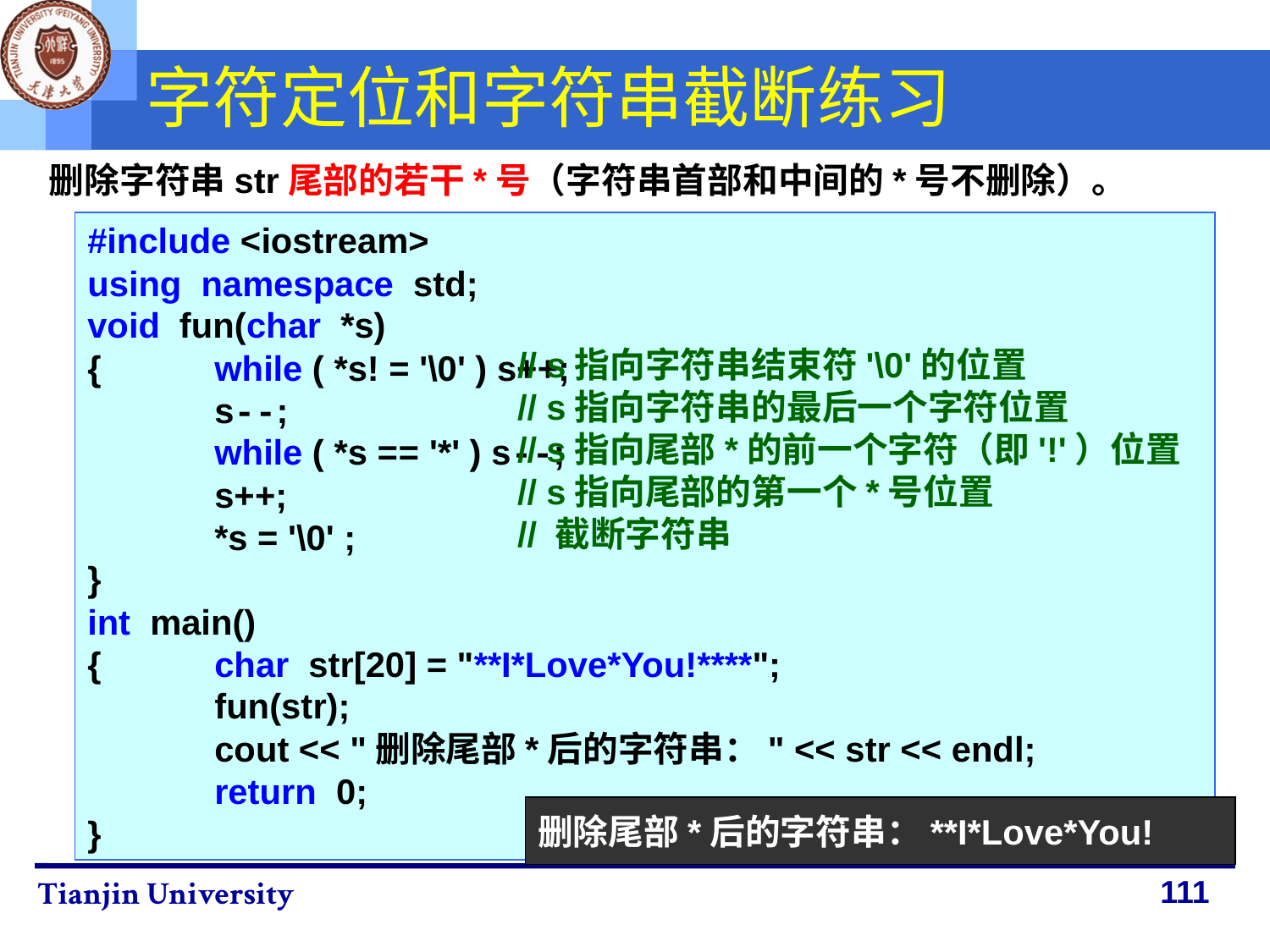

# 字符定位和字符串截断练习
删除字符串str尾部的若干*号（字符串首部和中间的*号不删除）。
#include <iostream>
using  namespace  std;
void  fun(char  *s)
{	while ( *s! = '\0' ) s++;
	s--;
	while ( *s == '*' ) s--;
	s++;
	*s = '\0' ;
}
int  main()
{	char  str[20] = "**I*Love*You!****";
	fun(str);
	cout << "删除尾部*后的字符串：" << str << endl;
	return  0;
}
// s指向字符串结束符'\0'的位置
// s指向字符串的最后一个字符位置
// s指向尾部*的前一个字符（即'!'）位置
// s指向尾部的第一个*号位置
// 截断字符串

删除尾部*后的字符串：**I*Love*You!